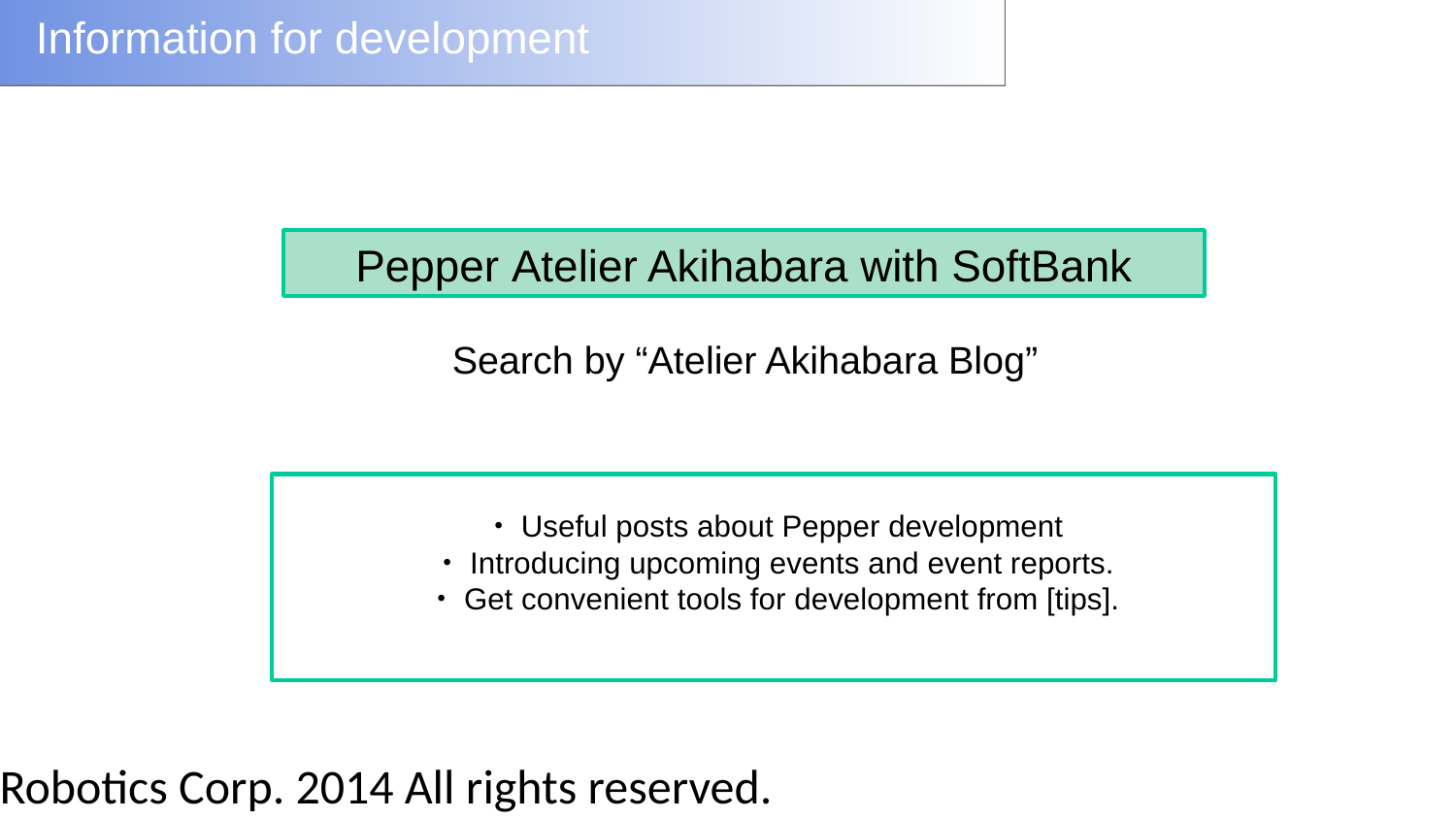

# Information for development
Pepper Atelier Akihabara with SoftBank
Search by “Atelier Akihabara Blog”

・Useful posts about Pepper development
・Introducing upcoming events and event reports.
・Get convenient tools for development from [tips].